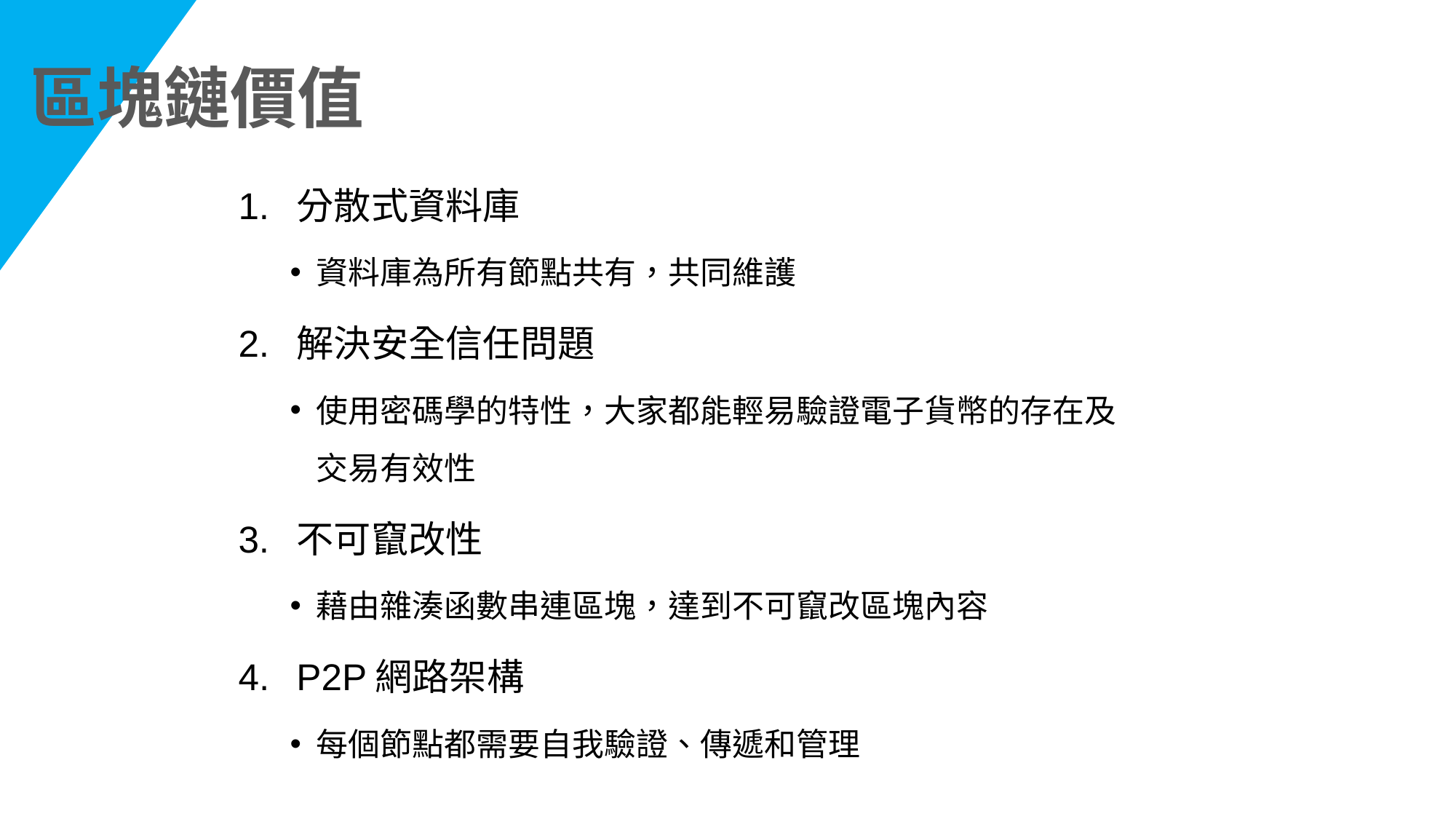

區塊鏈價值
分散式資料庫
資料庫為所有節點共有，共同維護
解決安全信任問題
使用密碼學的特性，大家都能輕易驗證電子貨幣的存在及交易有效性
不可竄改性
藉由雜湊函數串連區塊，達到不可竄改區塊內容
P2P網路架構
每個節點都需要自我驗證、傳遞和管理